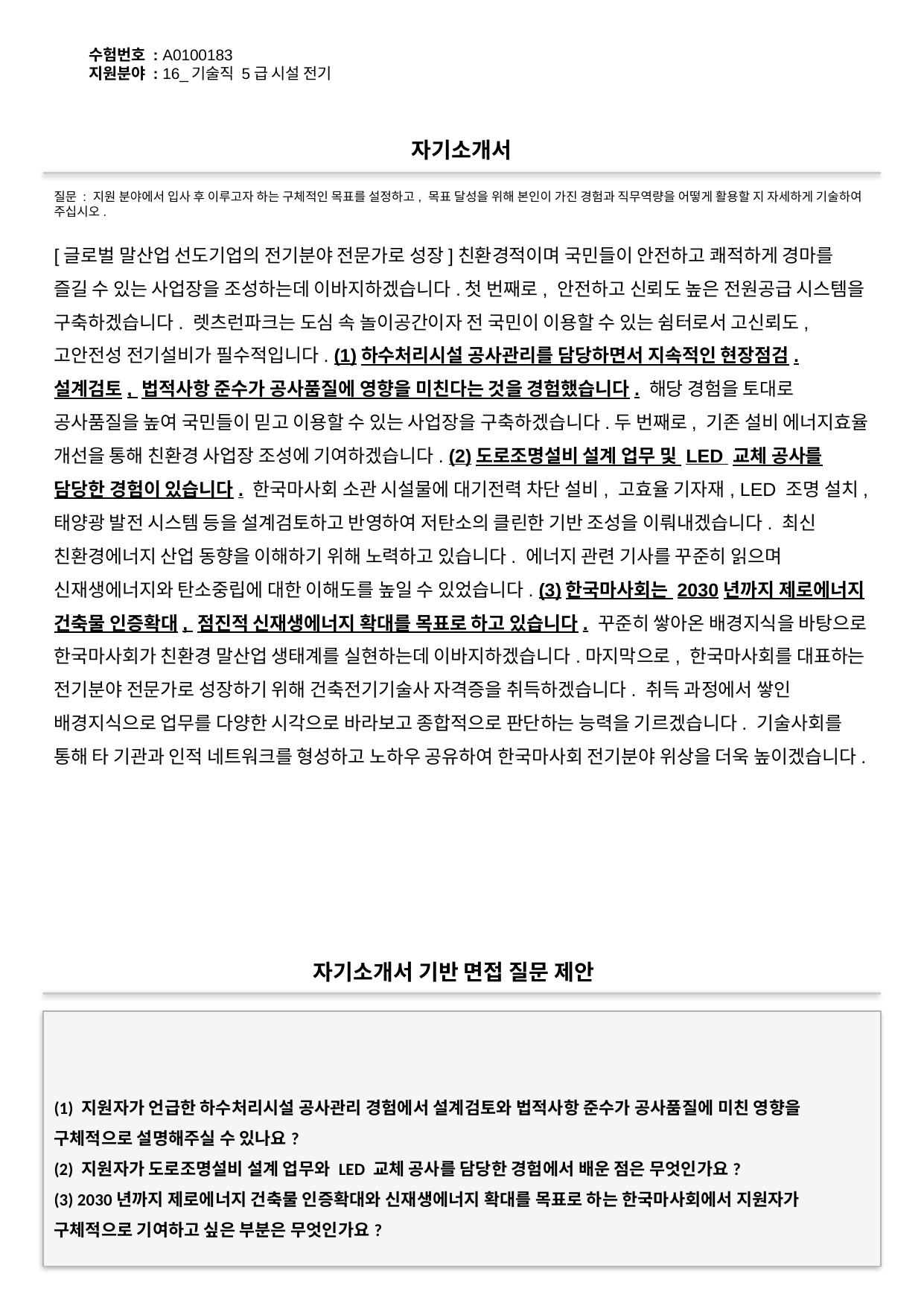

수험번호 : A0100183
지원분야 : 16_기술직 5급 시설 전기
#

자기소개서

질문 : 지원 분야에서 입사 후 이루고자 하는 구체적인 목표를 설정하고, 목표 달성을 위해 본인이 가진 경험과 직무역량을 어떻게 활용할 지 자세하게 기술하여 주십시오.

[글로벌 말산업 선도기업의 전기분야 전문가로 성장]친환경적이며 국민들이 안전하고 쾌적하게 경마를 즐길 수 있는 사업장을 조성하는데 이바지하겠습니다.첫 번째로, 안전하고 신뢰도 높은 전원공급 시스템을 구축하겠습니다. 렛츠런파크는 도심 속 놀이공간이자 전 국민이 이용할 수 있는 쉼터로서 고신뢰도, 고안전성 전기설비가 필수적입니다. (1)하수처리시설 공사관리를 담당하면서 지속적인 현장점검. 설계검토, 법적사항 준수가 공사품질에 영향을 미친다는 것을 경험했습니다. 해당 경험을 토대로 공사품질을 높여 국민들이 믿고 이용할 수 있는 사업장을 구축하겠습니다.두 번째로, 기존 설비 에너지효율 개선을 통해 친환경 사업장 조성에 기여하겠습니다. (2)도로조명설비 설계 업무 및 LED 교체 공사를 담당한 경험이 있습니다. 한국마사회 소관 시설물에 대기전력 차단 설비, 고효율 기자재, LED 조명 설치, 태양광 발전 시스템 등을 설계검토하고 반영하여 저탄소의 클린한 기반 조성을 이뤄내겠습니다. 최신 친환경에너지 산업 동향을 이해하기 위해 노력하고 있습니다. 에너지 관련 기사를 꾸준히 읽으며 신재생에너지와 탄소중립에 대한 이해도를 높일 수 있었습니다. (3)한국마사회는 2030년까지 제로에너지 건축물 인증확대, 점진적 신재생에너지 확대를 목표로 하고 있습니다. 꾸준히 쌓아온 배경지식을 바탕으로 한국마사회가 친환경 말산업 생태계를 실현하는데 이바지하겠습니다.마지막으로, 한국마사회를 대표하는 전기분야 전문가로 성장하기 위해 건축전기기술사 자격증을 취득하겠습니다. 취득 과정에서 쌓인 배경지식으로 업무를 다양한 시각으로 바라보고 종합적으로 판단하는 능력을 기르겠습니다. 기술사회를 통해 타 기관과 인적 네트워크를 형성하고 노하우 공유하여 한국마사회 전기분야 위상을 더욱 높이겠습니다.

자기소개서 기반 면접 질문 제안

(1) 지원자가 언급한 하수처리시설 공사관리 경험에서 설계검토와 법적사항 준수가 공사품질에 미친 영향을 구체적으로 설명해주실 수 있나요?
(2) 지원자가 도로조명설비 설계 업무와 LED 교체 공사를 담당한 경험에서 배운 점은 무엇인가요?
(3) 2030년까지 제로에너지 건축물 인증확대와 신재생에너지 확대를 목표로 하는 한국마사회에서 지원자가 구체적으로 기여하고 싶은 부분은 무엇인가요?